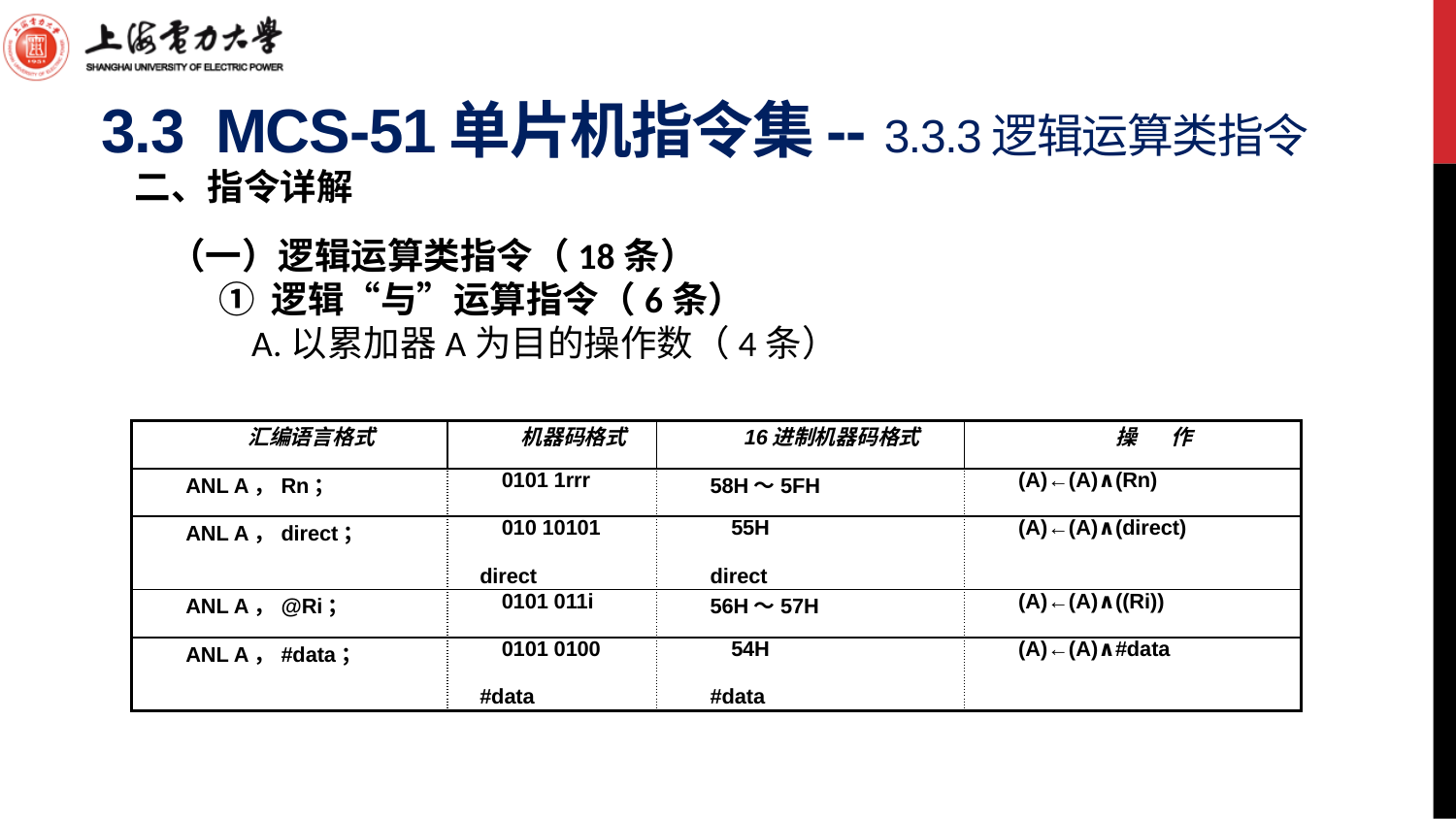

# 3.3  MCS-51单片机指令集-- 3.3.3逻辑运算类指令
二、指令详解

（一）逻辑运算类指令（18条）
      ① 逻辑“与”运算指令（6条）
          A.以累加器A为目的操作数（4条）
| 汇编语言格式 | 机器码格式 | 16进制机器码格式 | 操 作 |
| --- | --- | --- | --- |
| ANL A，Rn； | 0101 1rrr | 58H～5FH | (A)←(A)∧(Rn) |
| ANL A，direct； | 010 10101 | 55H | (A)←(A)∧(direct) |
|  | direct | direct |  |
| ANL A，@Ri； | 0101 011i | 56H～57H | (A)←(A)∧((Ri)) |
| ANL A，#data； | 0101 0100 | 54H | (A)←(A)∧#data |
|  | #data | #data |  |